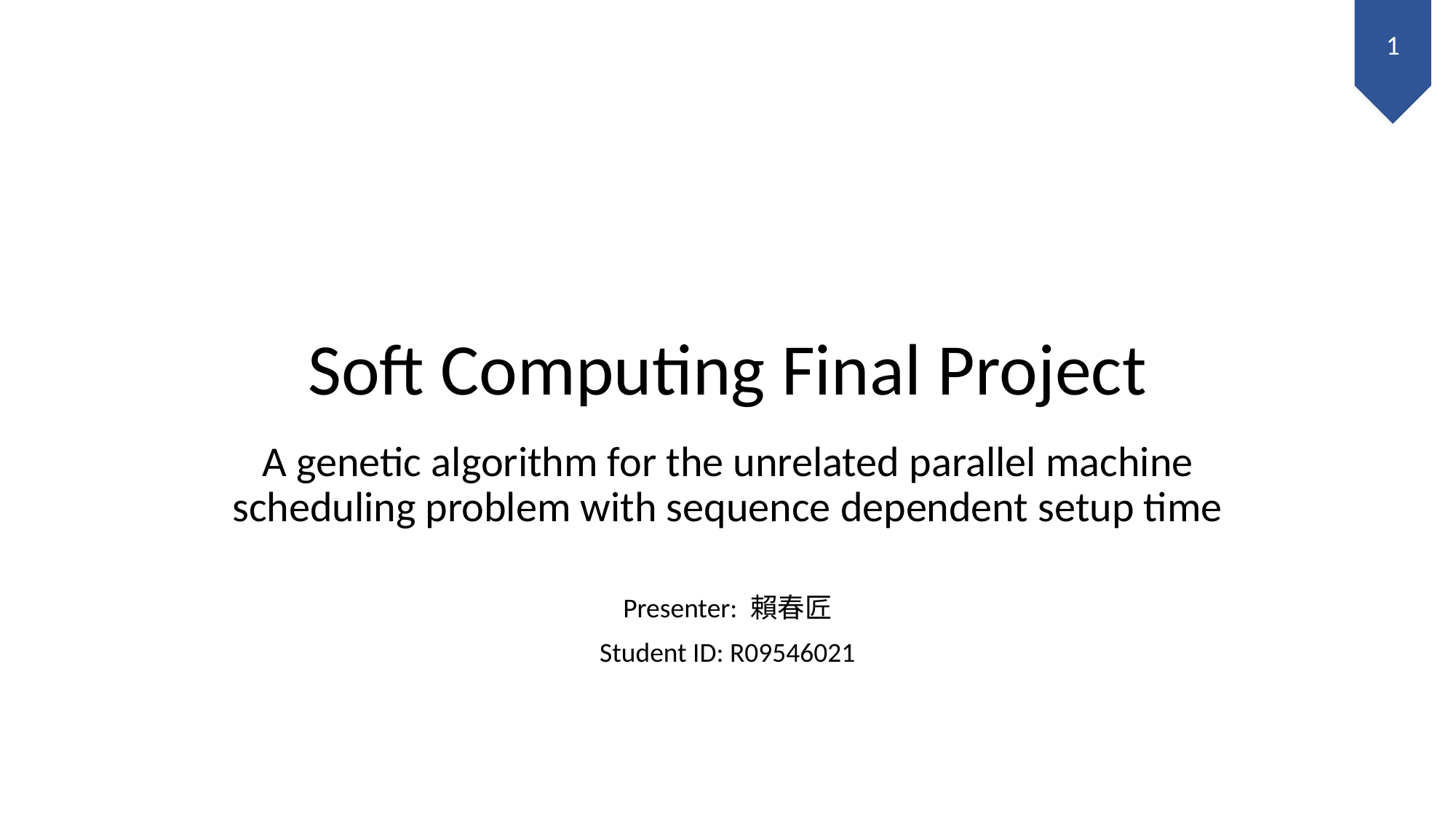

1
# Soft Computing Final Project
A genetic algorithm for the unrelated parallel machine scheduling problem with sequence dependent setup time

Presenter: 賴春匠
Student ID: R09546021